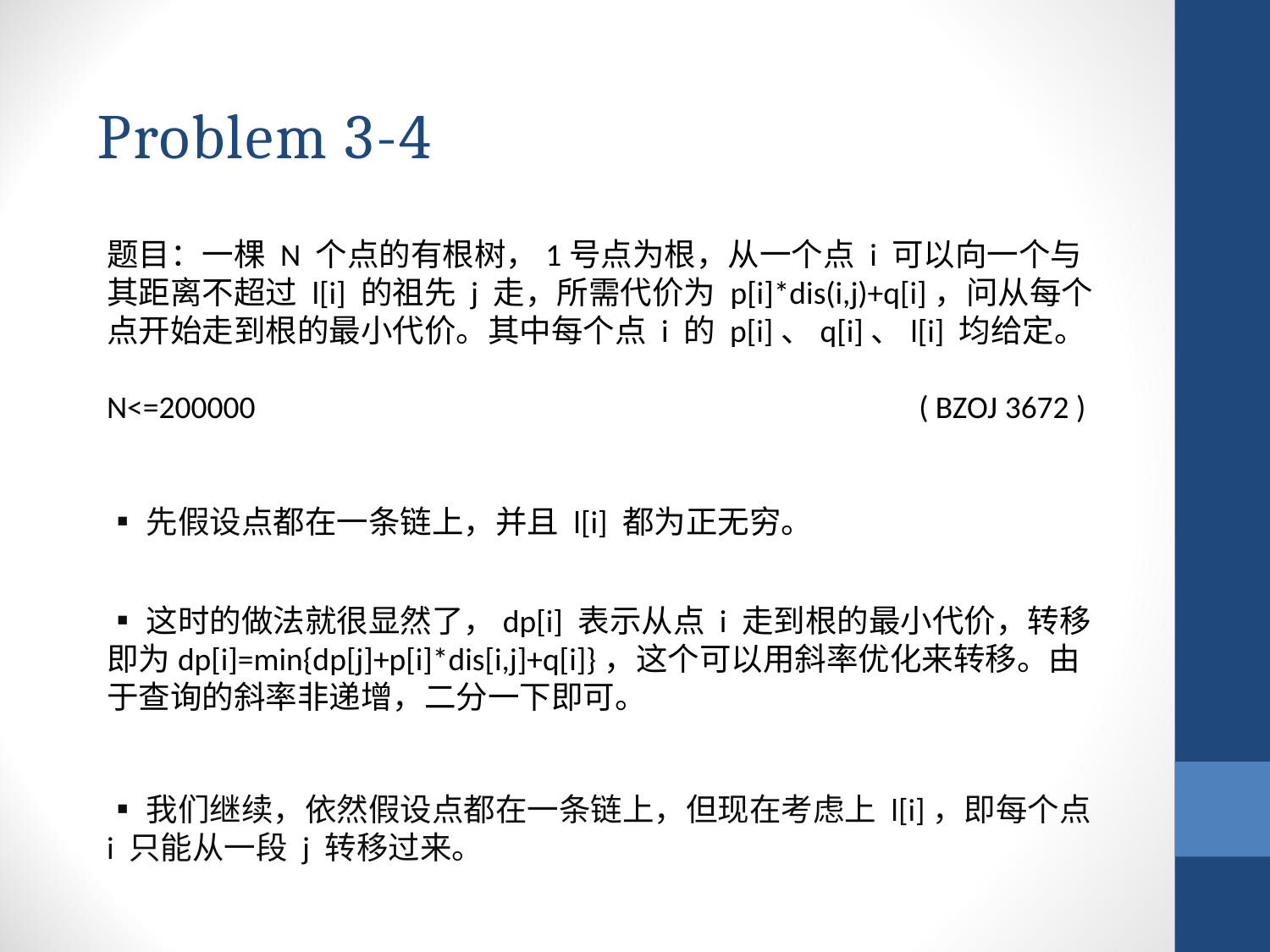

Problem 3-4
题目：一棵 N 个点的有根树，1号点为根，从一个点 i 可以向一个与其距离不超过 l[i] 的祖先 j 走，所需代价为 p[i]*dis(i,j)+q[i]，问从每个点开始走到根的最小代价。其中每个点 i 的 p[i]、q[i]、l[i] 均给定。

N<=200000					       ( BZOJ 3672 )
▪先假设点都在一条链上，并且 l[i] 都为正无穷。
▪这时的做法就很显然了，dp[i] 表示从点 i 走到根的最小代价，转移即为dp[i]=min{dp[j]+p[i]*dis[i,j]+q[i]}，这个可以用斜率优化来转移。由于查询的斜率非递增，二分一下即可。
▪我们继续，依然假设点都在一条链上，但现在考虑上 l[i]，即每个点 i 只能从一段 j 转移过来。